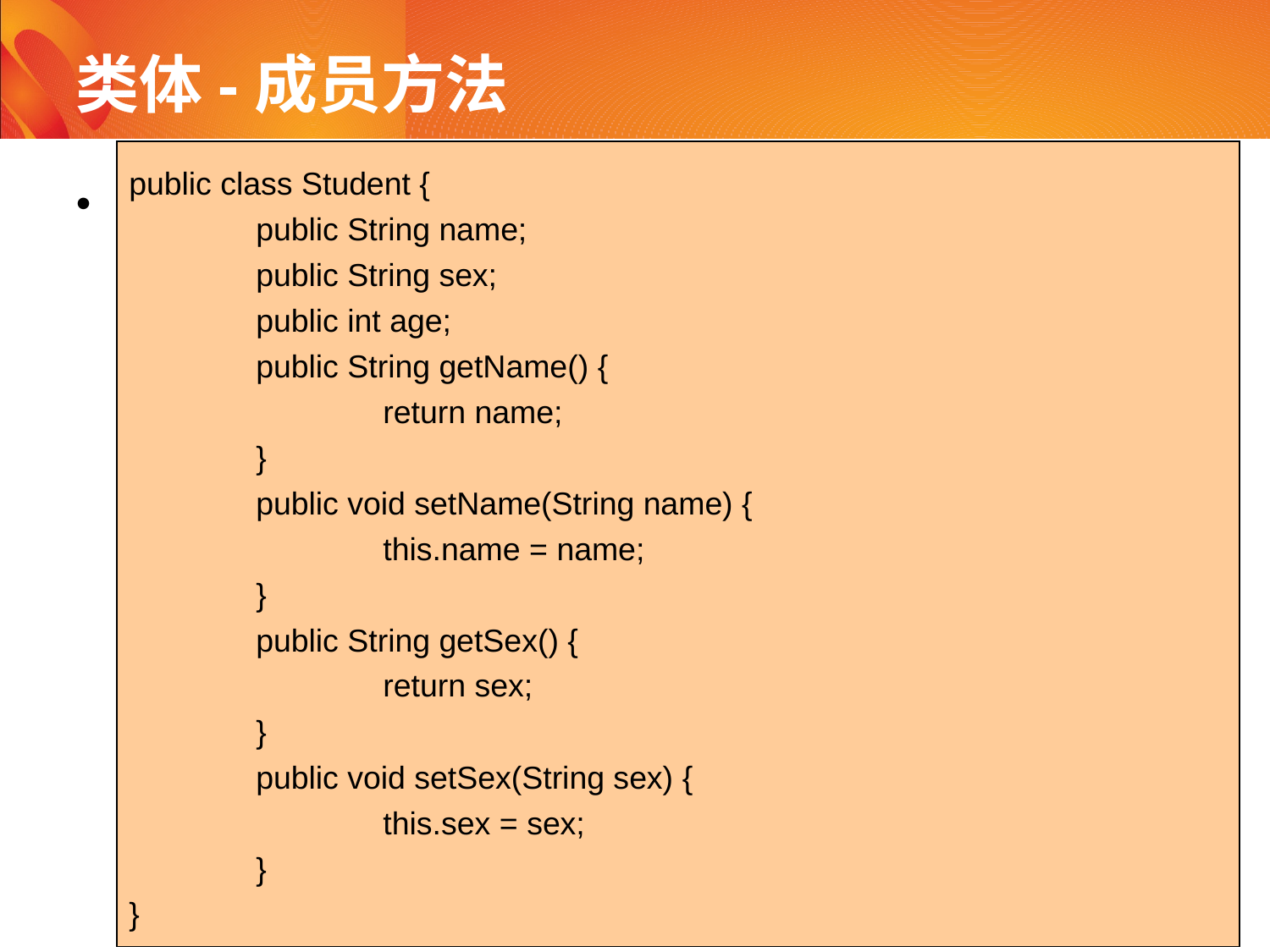

# 类体-成员方法
public class Student {
	public String name;
	public String sex;
	public int age;
	public String getName() {
		return name;
	}
	public void setName(String name) {
		this.name = name;
	}
	public String getSex() {
		return sex;
	}
	public void setSex(String sex) {
		this.sex = sex;
	}
}
举例：